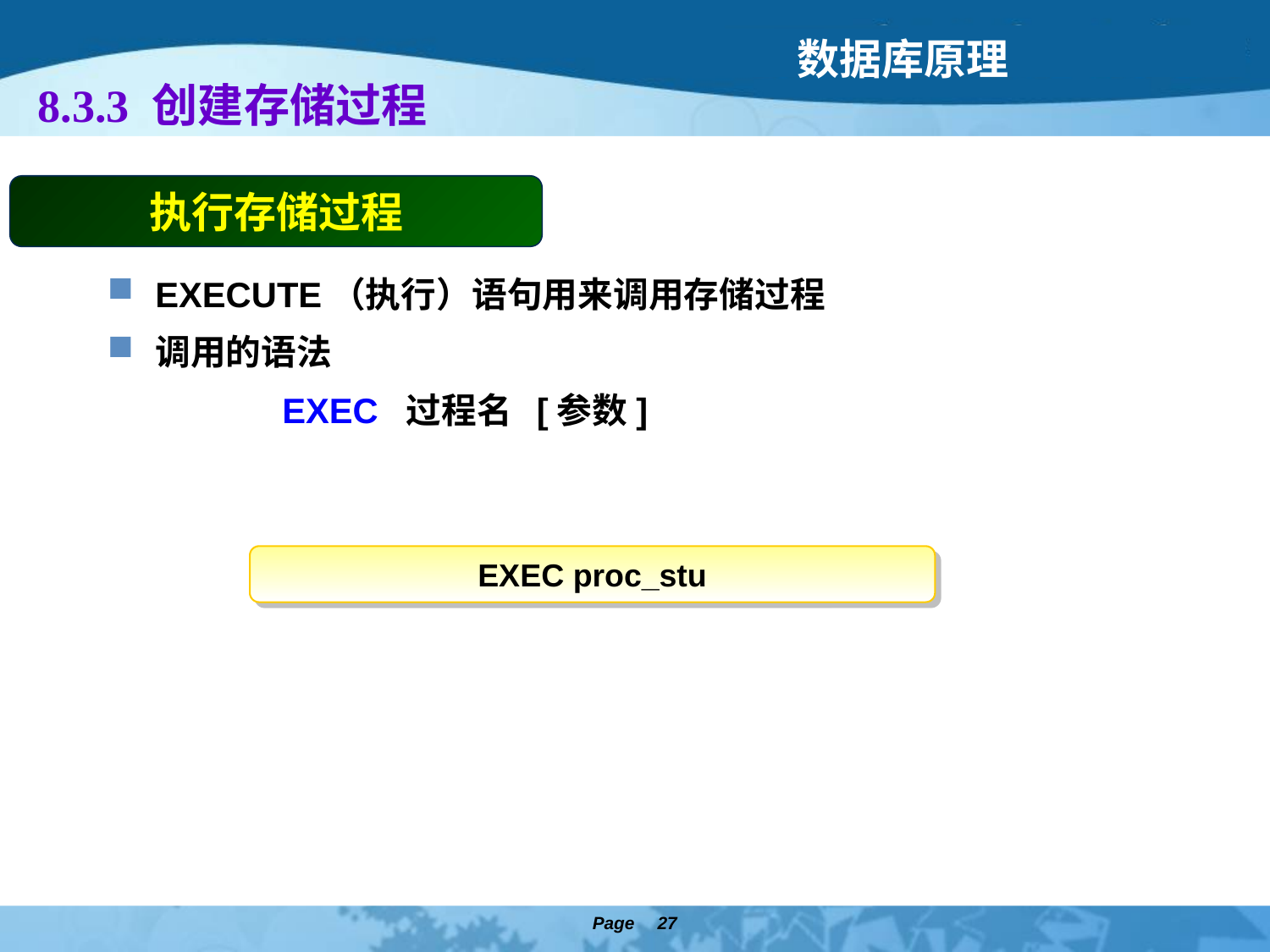

# 8.3.3 创建存储过程
执行存储过程
EXECUTE（执行）语句用来调用存储过程
调用的语法
		EXEC  过程名  [参数]

EXEC proc_stu